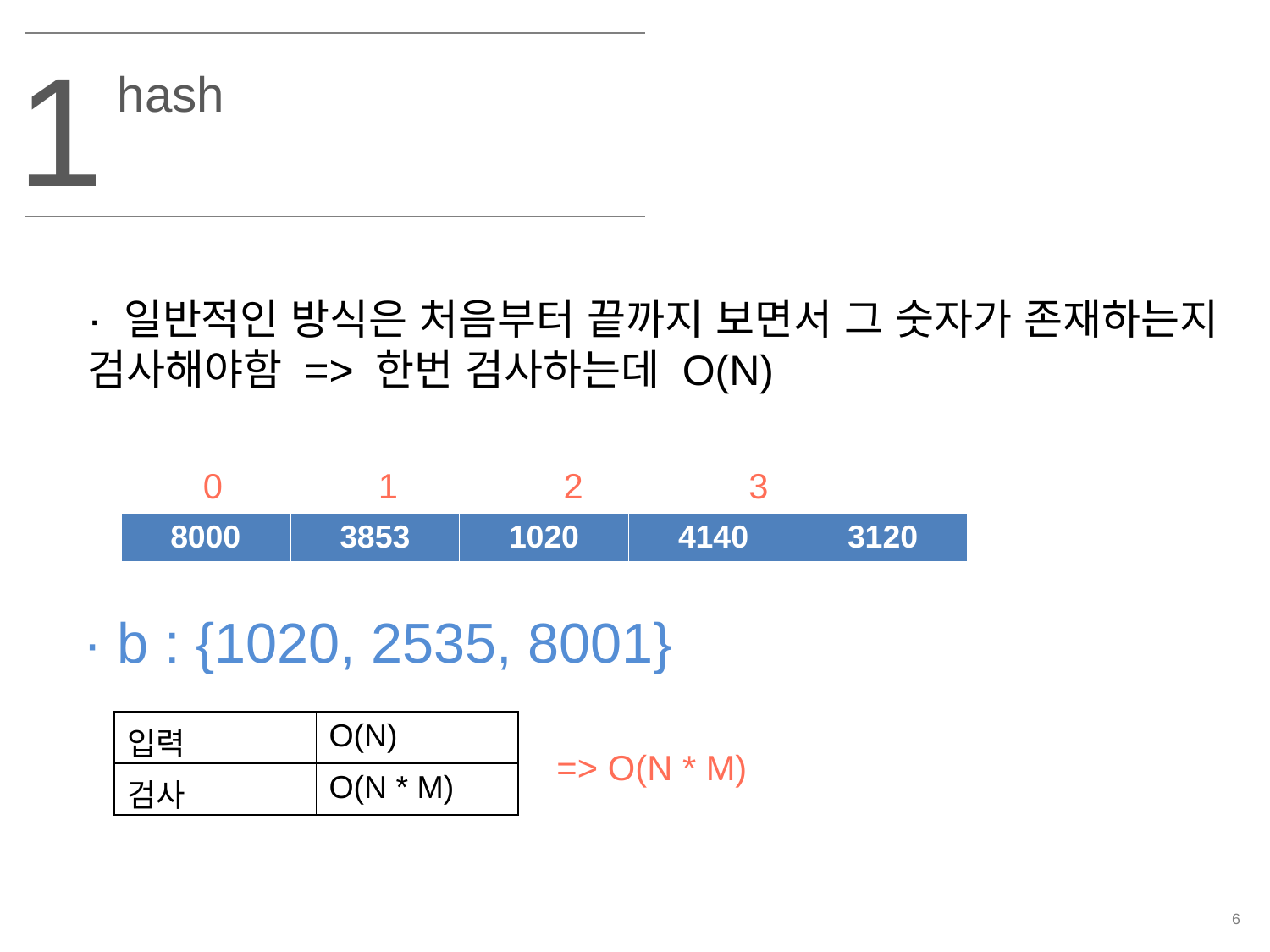

1
hash
· 일반적인 방식은 처음부터 끝까지 보면서 그 숫자가 존재하는지 검사해야함 => 한번 검사하는데 O(N)
 0                1                 2                 3                4
| 8000 | 3853 | 1020 | 4140 | 3120 |
| --- | --- | --- | --- | --- |
· b : {1020, 2535, 8001}
| 입력 | O(N) |
| --- | --- |
| 검사 | O(N \* M) |
=> O(N * M)